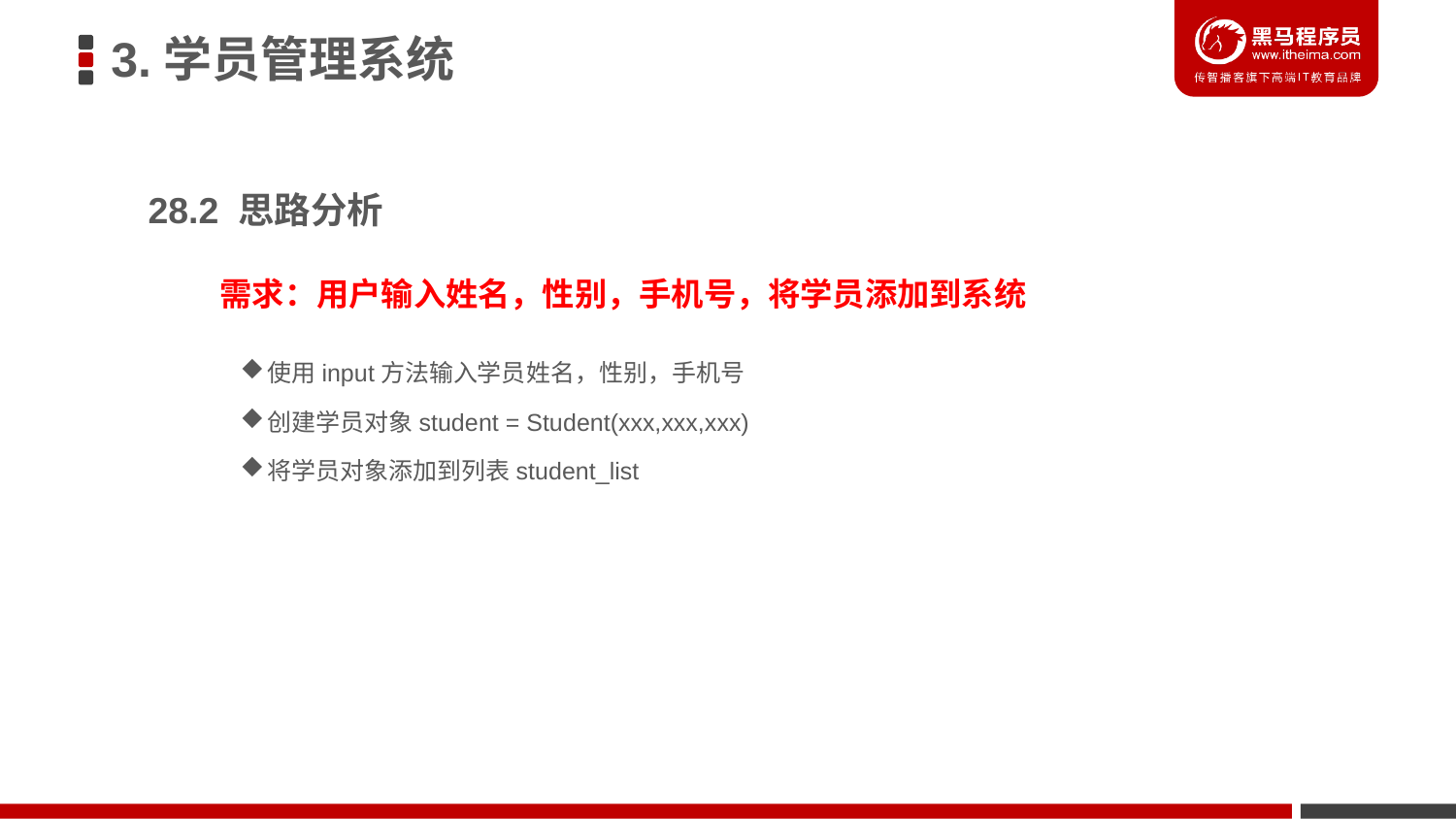

3.学员管理系统
28.2 思路分析
需求：用户输入姓名，性别，手机号，将学员添加到系统
使用input方法输入学员姓名，性别，手机号
创建学员对象student = Student(xxx,xxx,xxx)
将学员对象添加到列表student_list